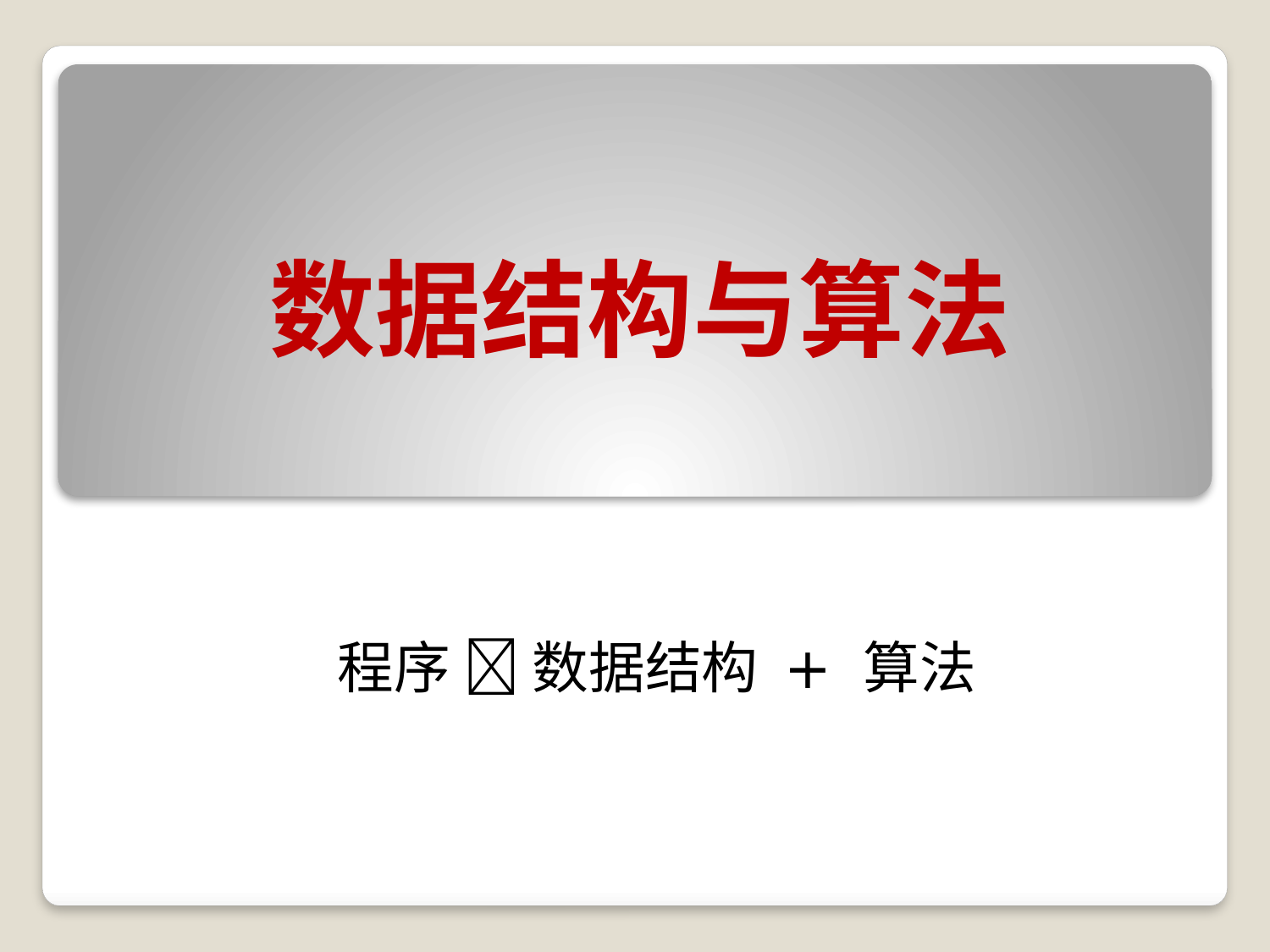

# 数据结构与算法
程序 ≈ 数据结构 + 算法